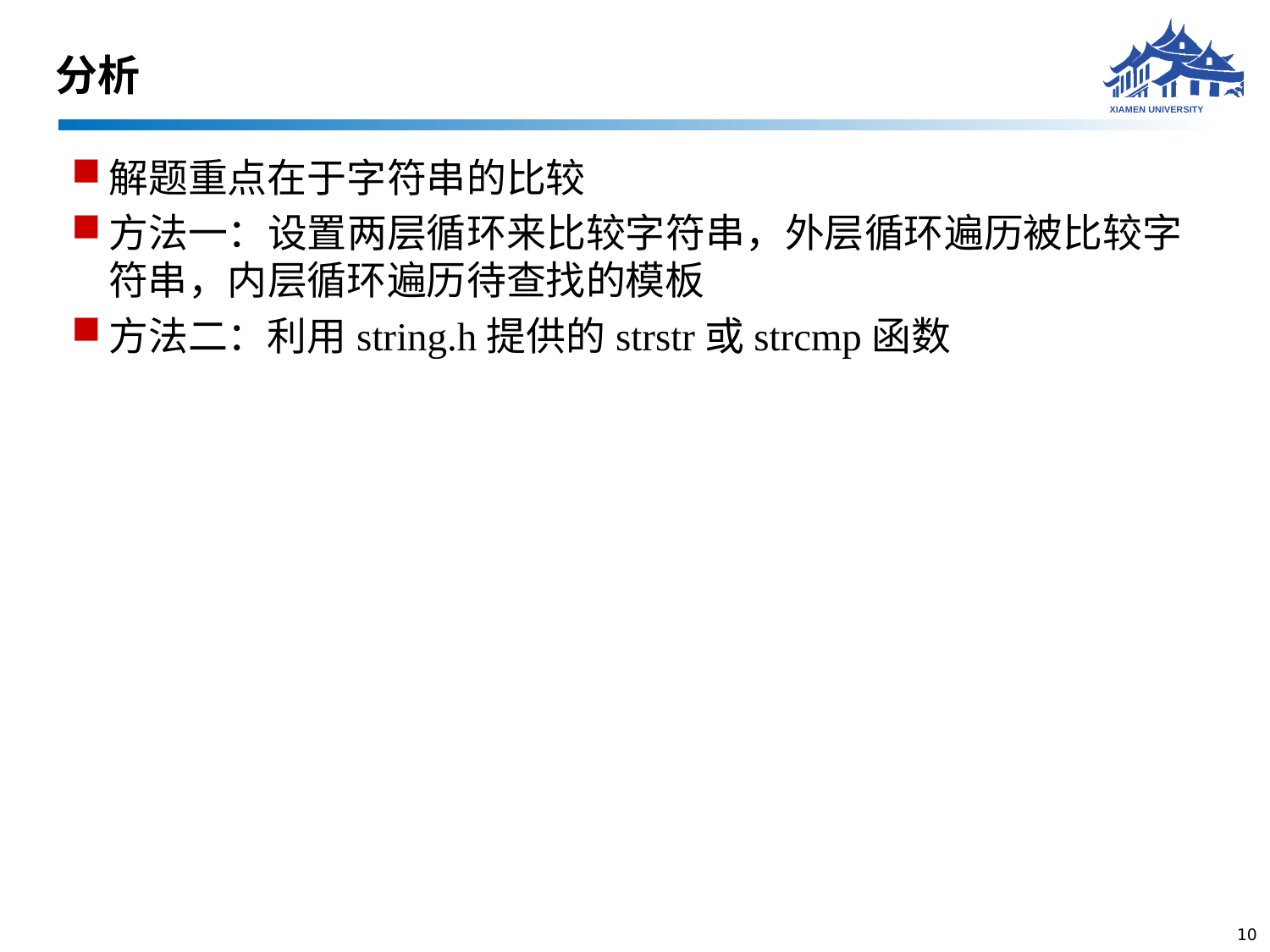

# 分析
解题重点在于字符串的比较
方法一：设置两层循环来比较字符串，外层循环遍历被比较字符串，内层循环遍历待查找的模板
方法二：利用string.h提供的strstr或strcmp函数
10